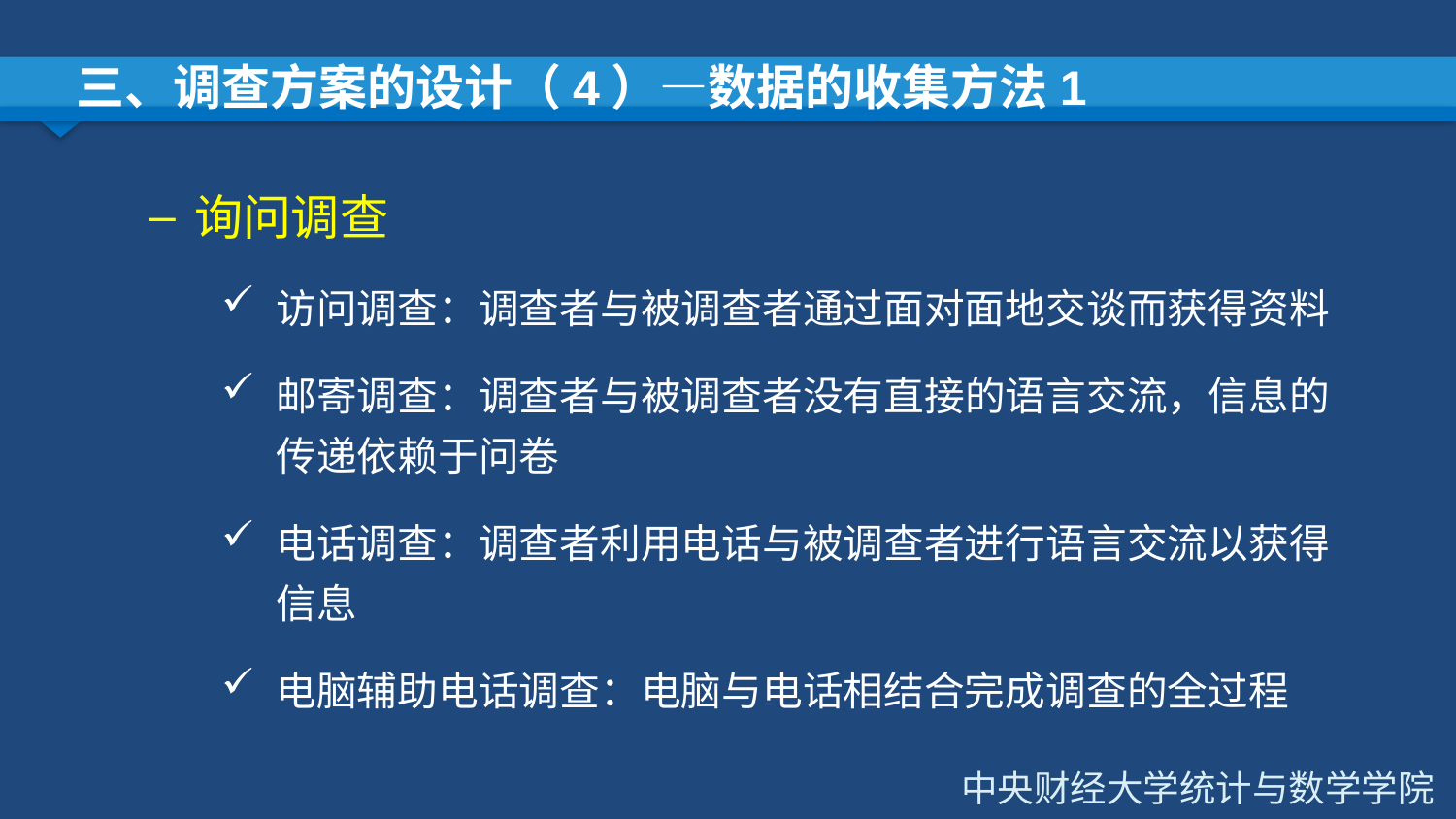

# 三、调查方案的设计（4）—数据的收集方法1
询问调查
访问调查：调查者与被调查者通过面对面地交谈而获得资料
邮寄调查：调查者与被调查者没有直接的语言交流，信息的传递依赖于问卷
电话调查：调查者利用电话与被调查者进行语言交流以获得信息
电脑辅助电话调查：电脑与电话相结合完成调查的全过程